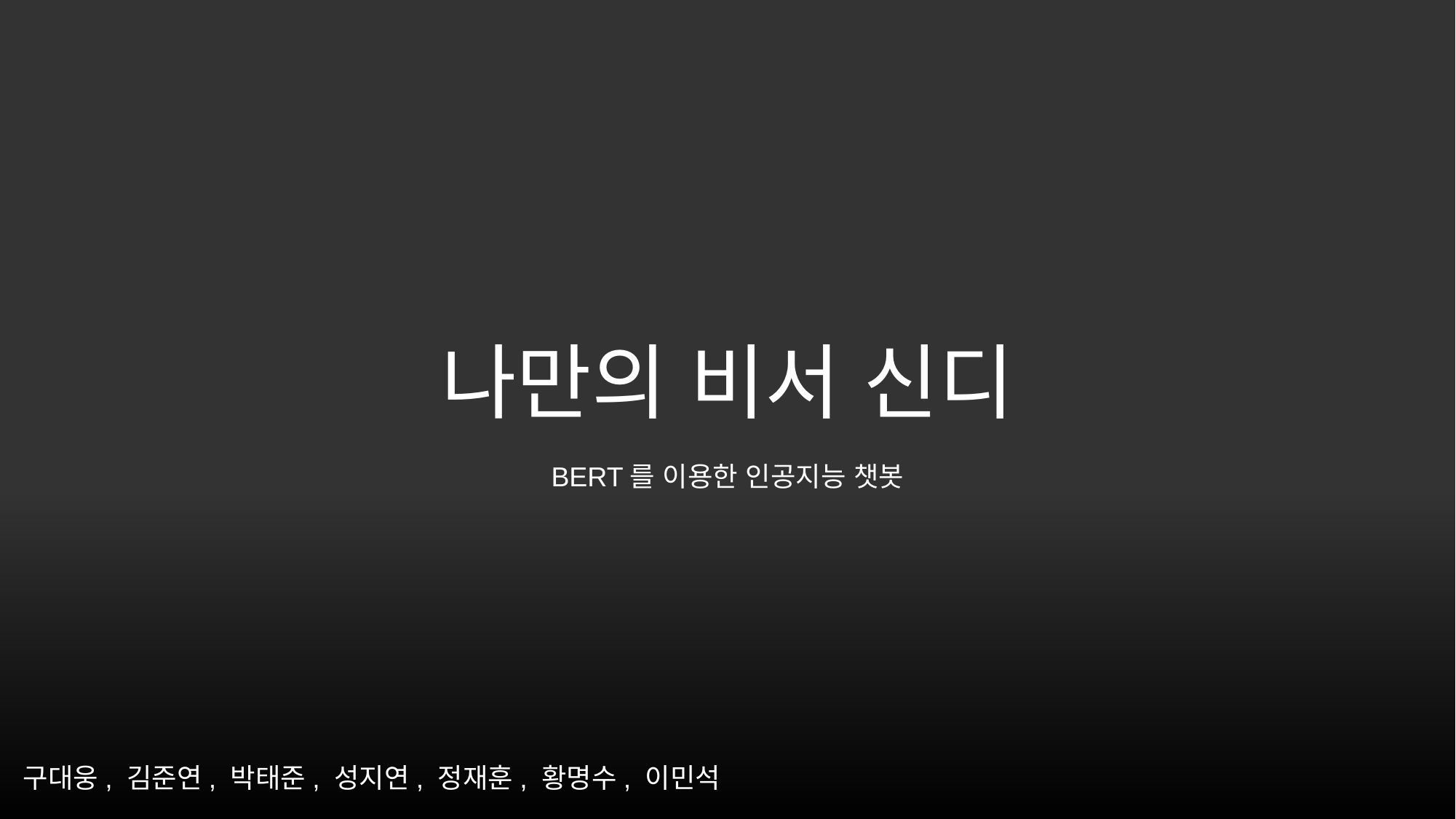

나만의 비서 신디
BERT를 이용한 인공지능 챗봇
구대웅, 김준연, 박태준, 성지연, 정재훈, 황명수, 이민석